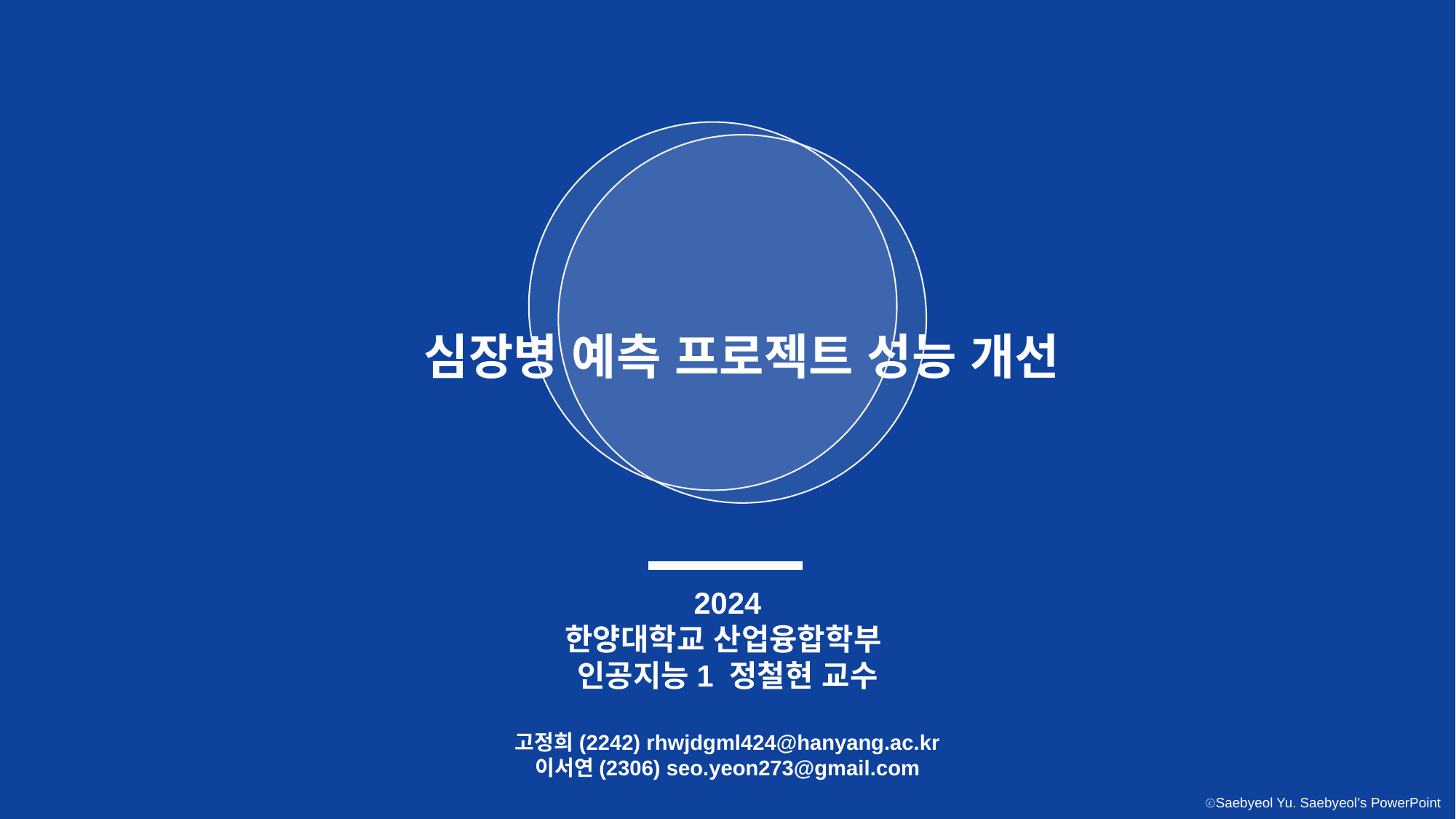

심장병 예측 프로젝트 성능 개선
2024
한양대학교 산업융합학부
인공지능1 정철현 교수

고정희(2242) rhwjdgml424@hanyang.ac.kr
이서연(2306) seo.yeon273@gmail.com